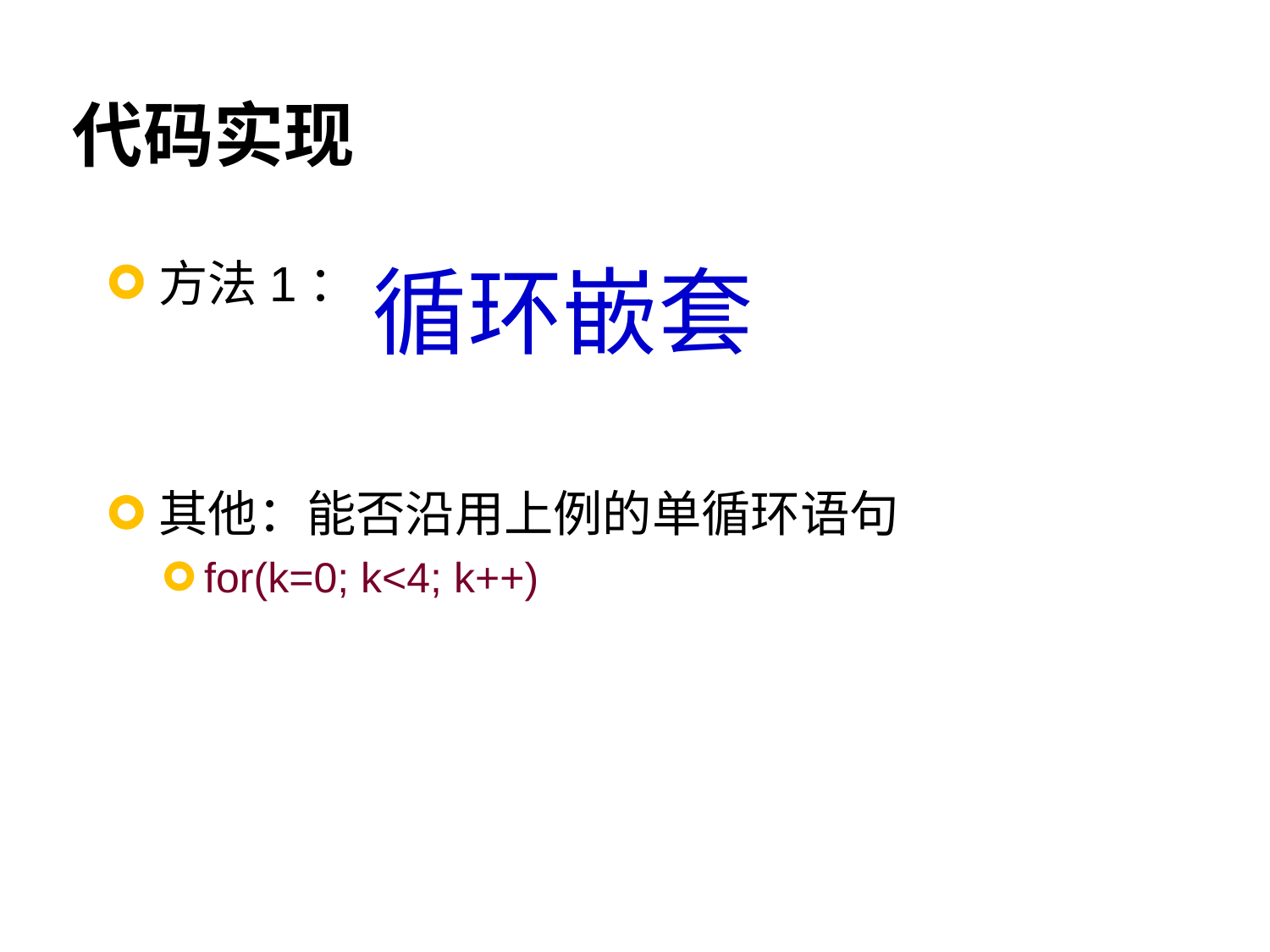

# 代码实现
循环嵌套
方法1：

其他：能否沿用上例的单循环语句
for(k=0; k<4; k++)